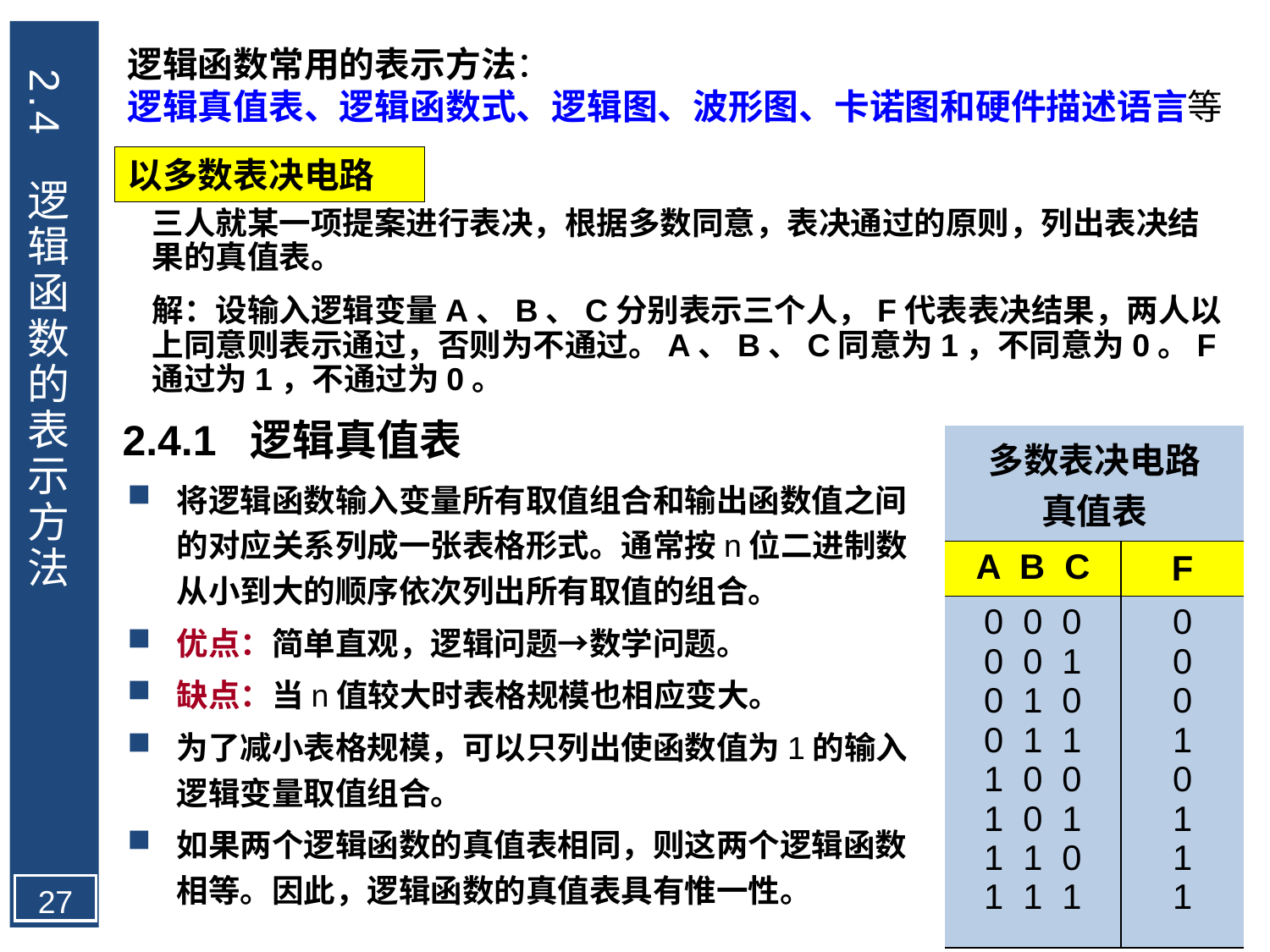

2.4  逻辑函数的表示方法
逻辑函数常用的表示方法：
逻辑真值表、逻辑函数式、逻辑图、波形图、卡诺图和硬件描述语言等
以多数表决电路
三人就某一项提案进行表决，根据多数同意，表决通过的原则，列出表决结果的真值表。

解：设输入逻辑变量A、B、C分别表示三个人，F代表表决结果，两人以上同意则表示通过，否则为不通过。A、B、C同意为1，不同意为0。F通过为1，不通过为0。
2.4.1  逻辑真值表
| 多数表决电路 真值表 |  |
| --- | --- |
| A B C | F |
| 0 0 0 0 0 1 0 1 0 0 1 1 1 0 0 1 0 1 1 1 0 1 1 1 | 0 0 0 1 0 1 1 1 |
将逻辑函数输入变量所有取值组合和输出函数值之间的对应关系列成一张表格形式。通常按n位二进制数从小到大的顺序依次列出所有取值的组合。
优点：简单直观，逻辑问题→数学问题。
缺点：当n值较大时表格规模也相应变大。
为了减小表格规模，可以只列出使函数值为1的输入逻辑变量取值组合。
如果两个逻辑函数的真值表相同，则这两个逻辑函数相等。因此，逻辑函数的真值表具有惟一性。
27